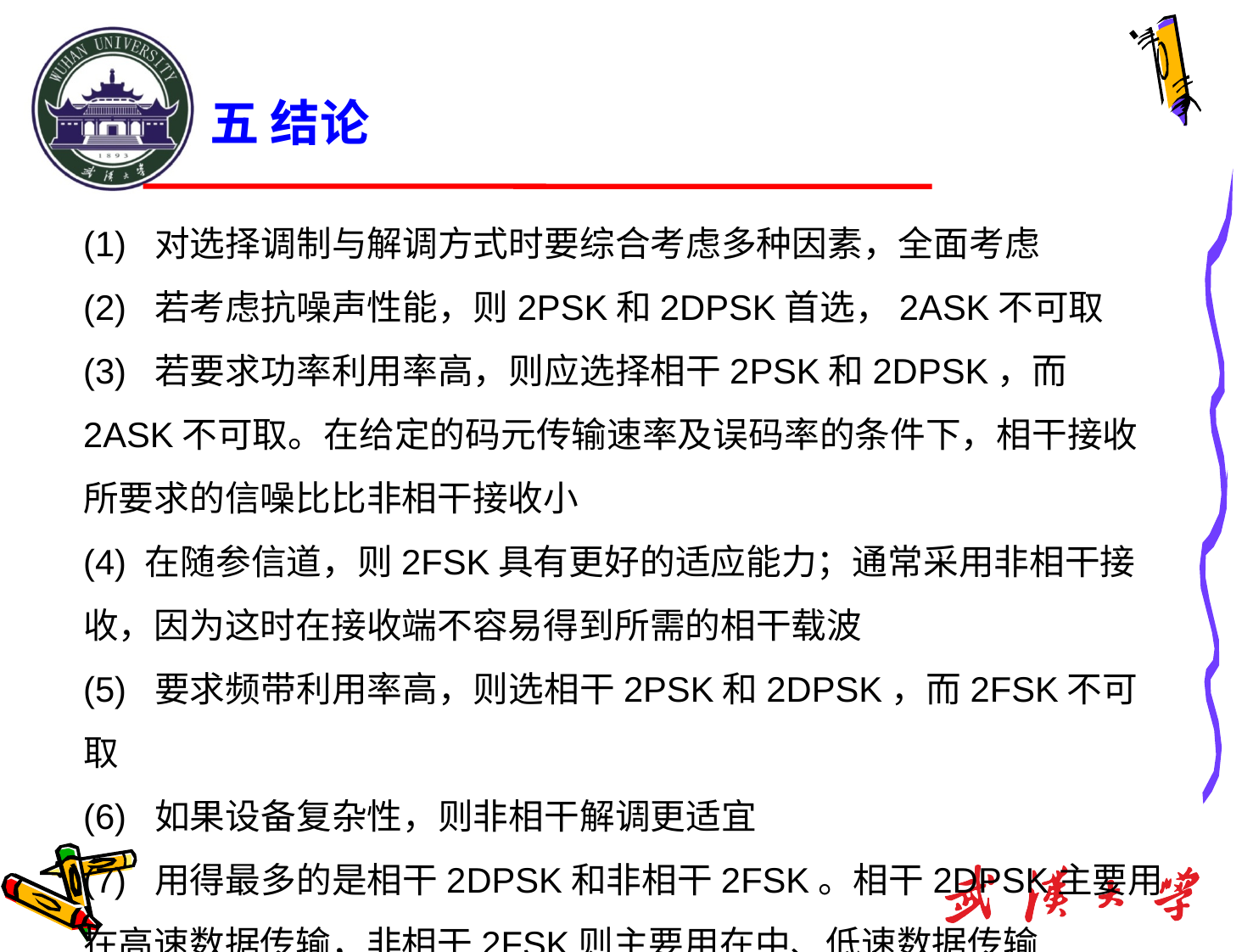

五 结论
(1)  对选择调制与解调方式时要综合考虑多种因素，全面考虑
(2)  若考虑抗噪声性能，则2PSK和2DPSK首选，2ASK不可取
(3)  若要求功率利用率高，则应选择相干2PSK和2DPSK，而2ASK不可取。在给定的码元传输速率及误码率的条件下，相干接收所要求的信噪比比非相干接收小
(4) 在随参信道，则2FSK具有更好的适应能力；通常采用非相干接收，因为这时在接收端不容易得到所需的相干载波
(5)  要求频带利用率高，则选相干2PSK和2DPSK，而2FSK不可取
(6)  如果设备复杂性，则非相干解调更适宜
(7)  用得最多的是相干2DPSK和非相干2FSK。相干2DPSK主要用在高速数据传输，非相干2FSK则主要用在中、低速数据传输